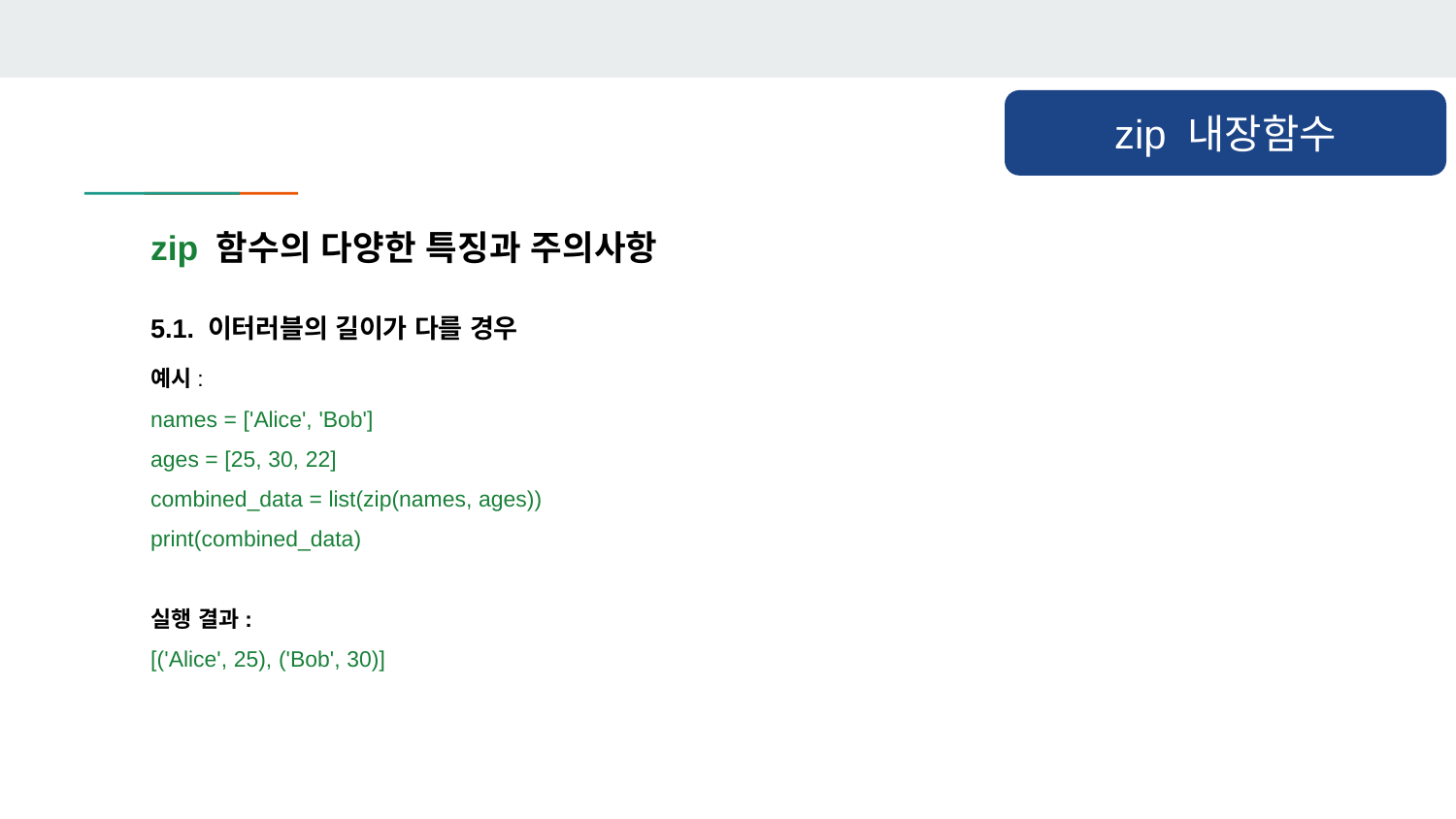

zip 내장함수
zip 함수의 다양한 특징과 주의사항
5.1. 이터러블의 길이가 다를 경우
예시:
names = ['Alice', 'Bob']
ages = [25, 30, 22]
combined_data = list(zip(names, ages))
print(combined_data)

실행 결과:
[('Alice', 25), ('Bob', 30)]